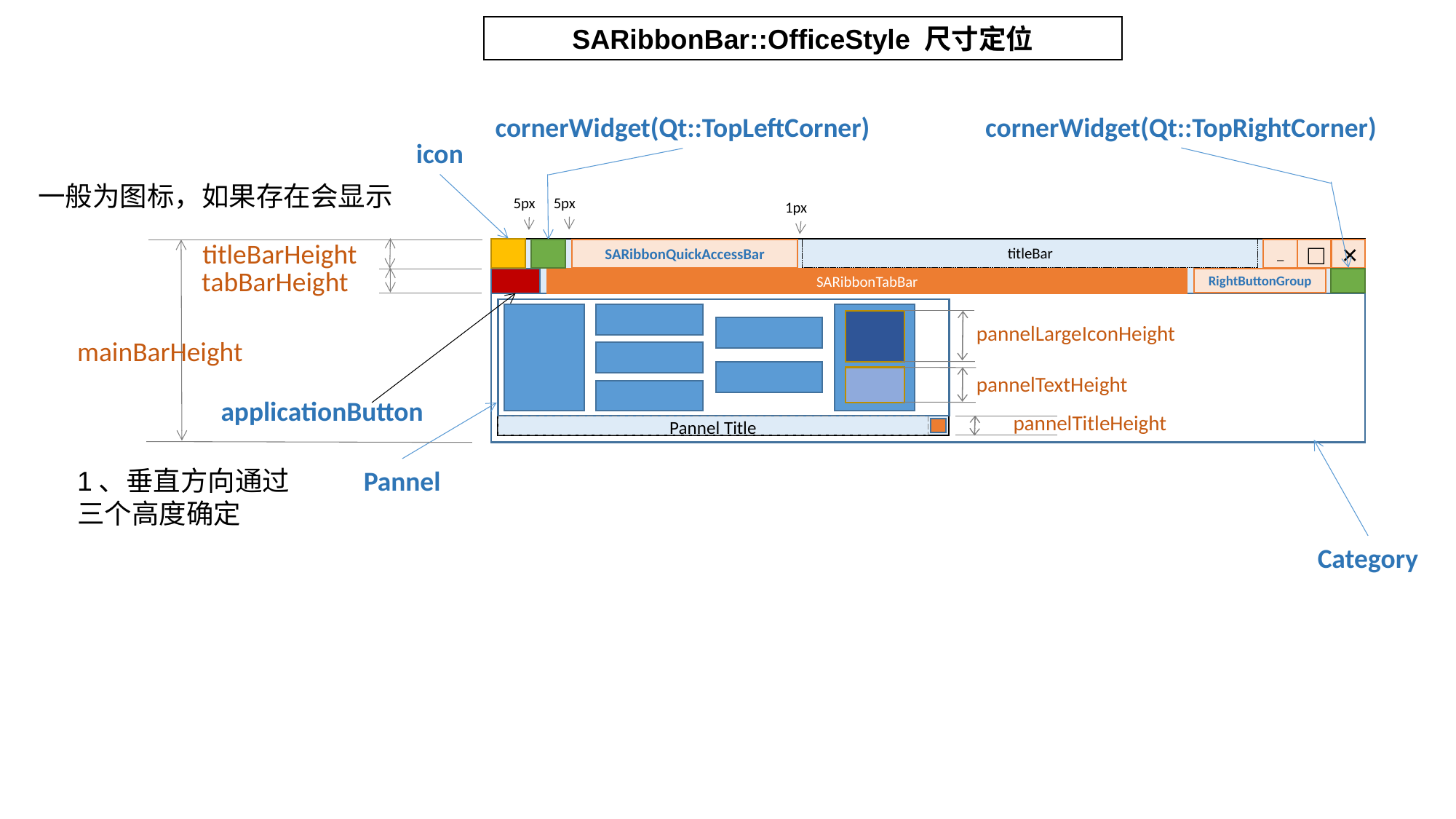

SARibbonBar::OfficeStyle 尺寸定位
cornerWidget(Qt::TopLeftCorner)
cornerWidget(Qt::TopRightCorner)
icon
一般为图标，如果存在会显示
5px
5px
1px
titleBarHeight
titleBar

_
□
×

SARibbonQuickAccessBar
tabBarHeight

SARibbonTabBar
RightButtonGroup

pannelLargeIconHeight

mainBarHeight

pannelTextHeight

applicationButton
pannelTitleHeight
Pannel Title

1、垂直方向通过三个高度确定
Pannel
Category